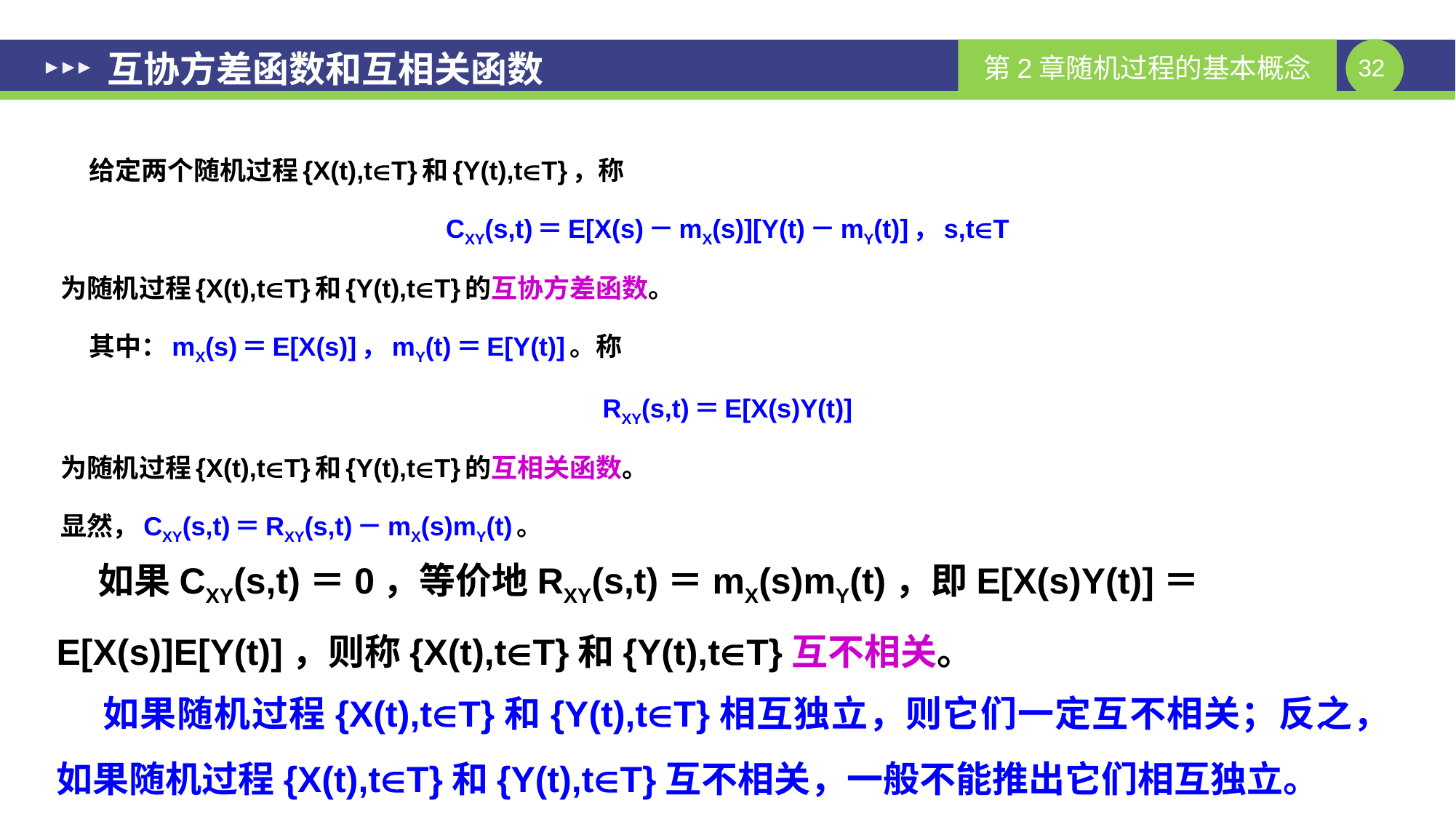

# 互协方差函数和互相关函数
    给定两个随机过程{X(t),t∈T}和{Y(t),t∈T}，称
CXY(s,t)＝E[X(s)－mX(s)][Y(t)－mY(t)]，s,t∈T
为随机过程{X(t),t∈T}和{Y(t),t∈T}的互协方差函数。
    其中：mX(s)＝E[X(s)]，mY(t)＝E[Y(t)]。称
RXY(s,t)＝E[X(s)Y(t)]
为随机过程{X(t),t∈T}和{Y(t),t∈T}的互相关函数。
显然，CXY(s,t)＝RXY(s,t)－mX(s)mY(t)。
    如果CXY(s,t)＝0，等价地RXY(s,t)＝mX(s)mY(t)，即E[X(s)Y(t)]＝E[X(s)]E[Y(t)]，则称{X(t),t∈T}和{Y(t),t∈T}互不相关。
    如果随机过程{X(t),t∈T}和{Y(t),t∈T}相互独立，则它们一定互不相关；反之，  如果随机过程{X(t),t∈T}和{Y(t),t∈T}互不相关，一般不能推出它们相互独立。